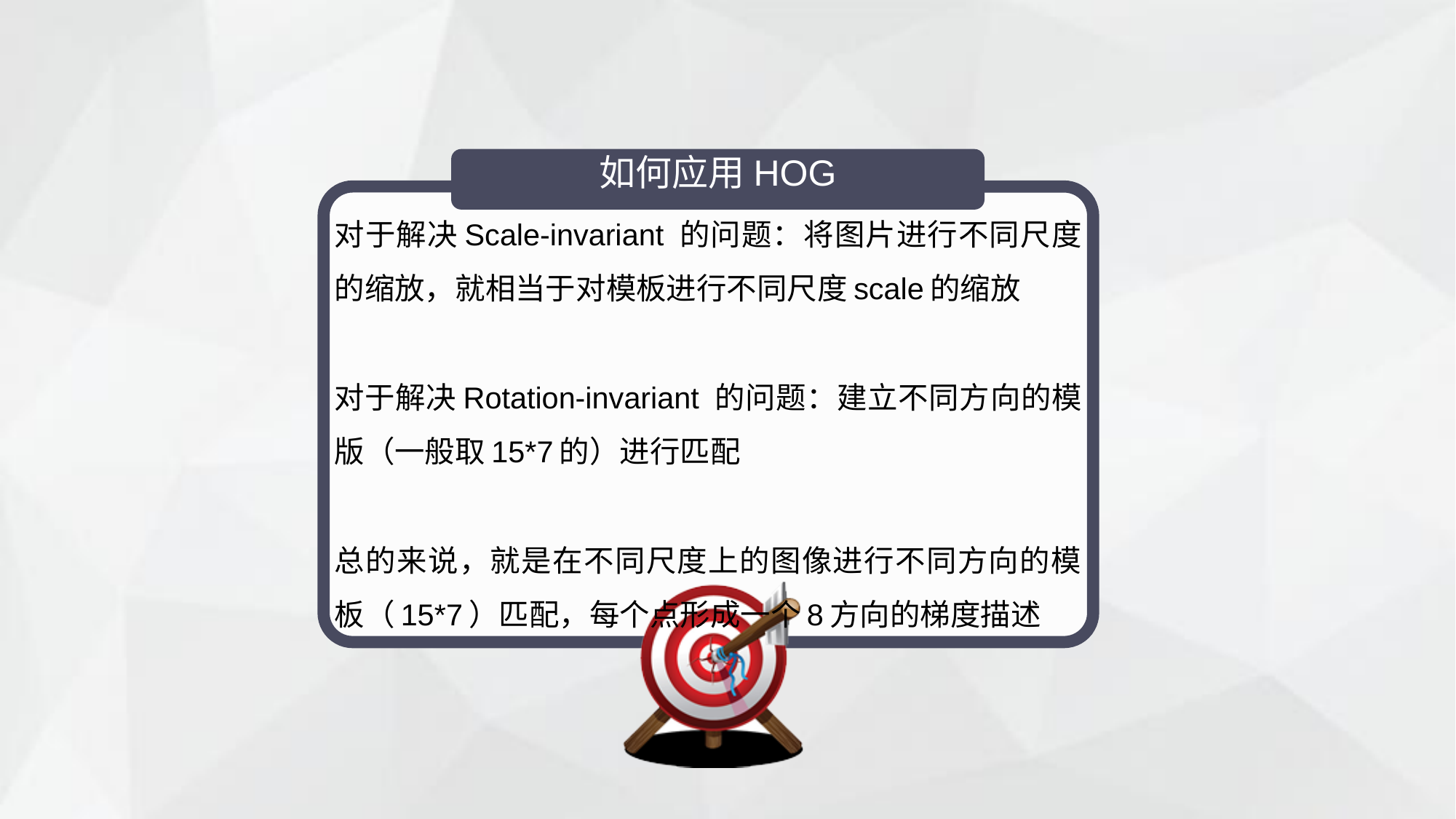

# 如何应用HOG
对于解决Scale-invariant 的问题：将图片进行不同尺度的缩放，就相当于对模板进行不同尺度scale的缩放

对于解决Rotation-invariant 的问题：建立不同方向的模版（一般取15*7的）进行匹配

总的来说，就是在不同尺度上的图像进行不同方向的模板（15*7）匹配，每个点形成一个8方向的梯度描述